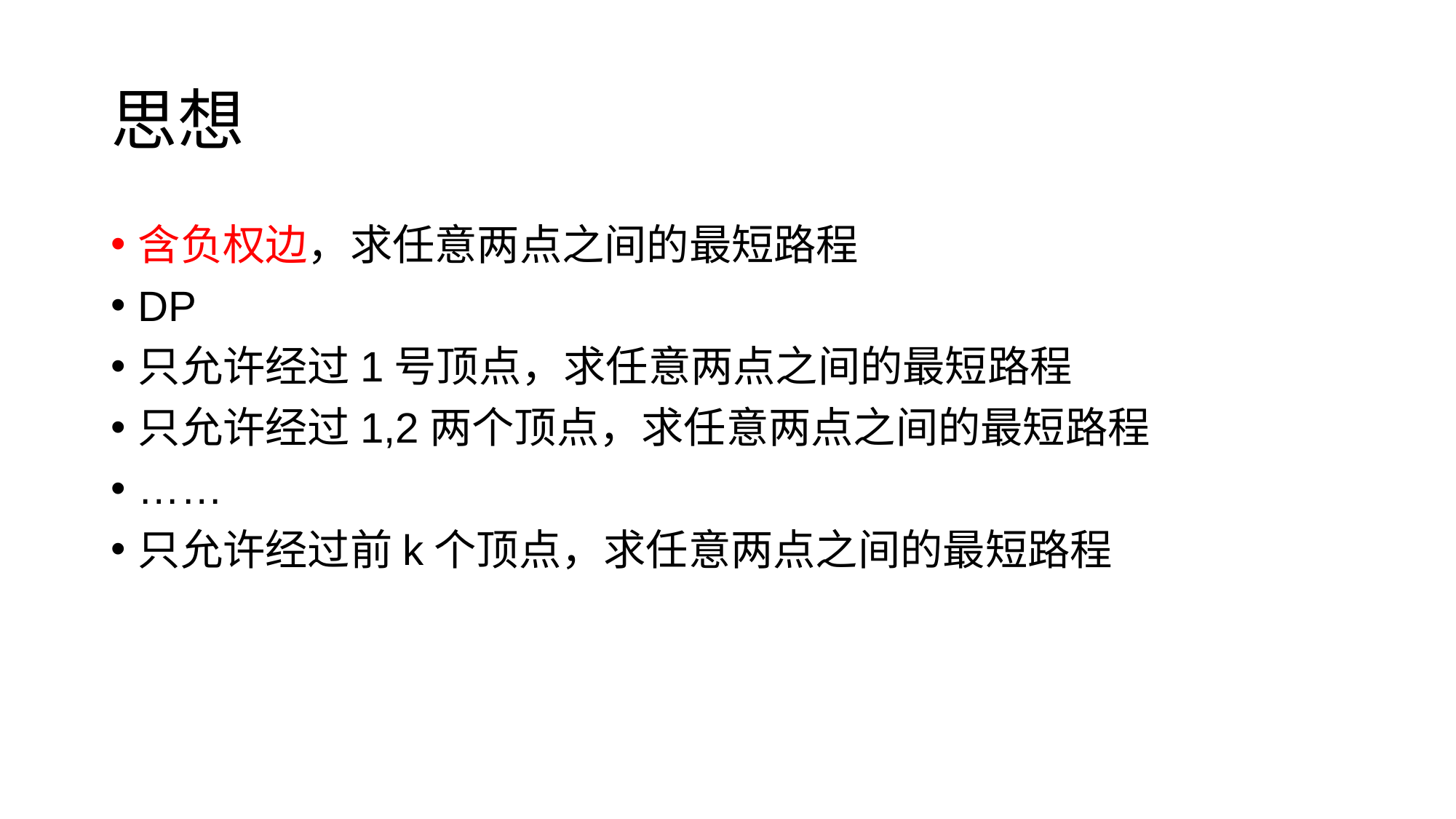

# 思想
含负权边，求任意两点之间的最短路程
DP
只允许经过1号顶点，求任意两点之间的最短路程
只允许经过1,2两个顶点，求任意两点之间的最短路程
……
只允许经过前k个顶点，求任意两点之间的最短路程